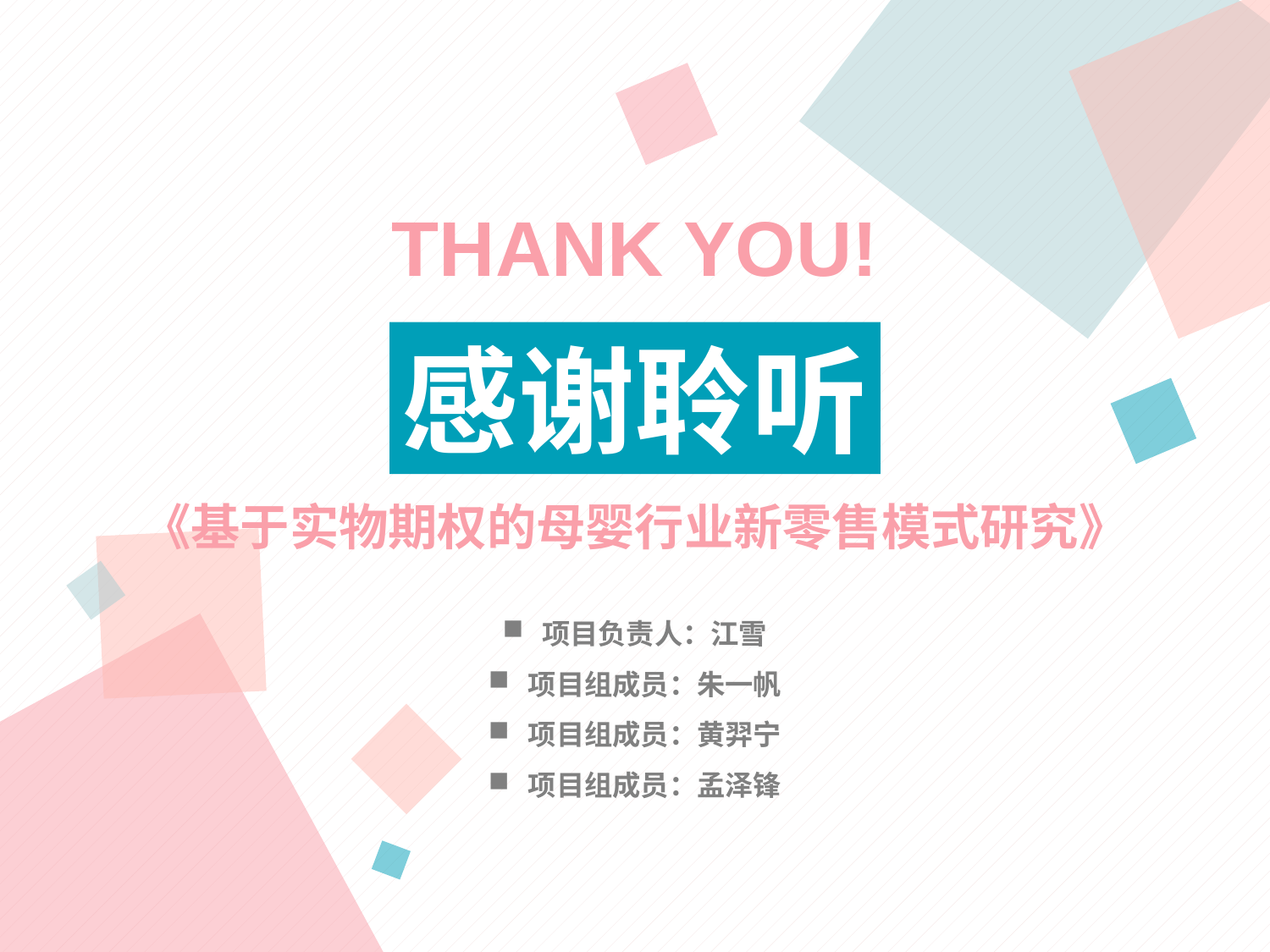

THANK YOU!
感谢聆听
《基于实物期权的母婴行业新零售模式研究》
项目负责人：江雪
项目组成员：朱一帆
项目组成员：黄羿宁
项目组成员：孟泽锋